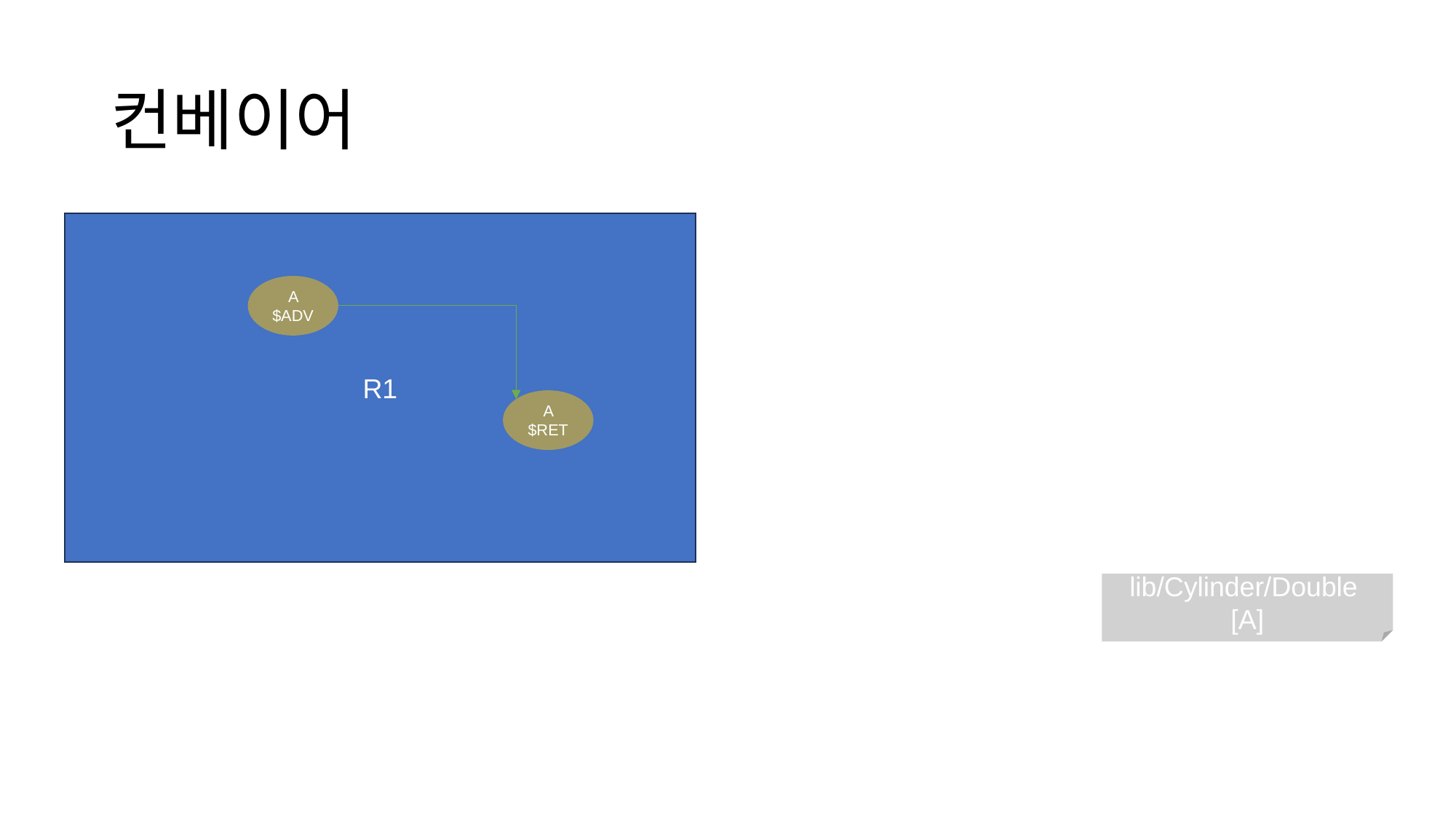

# 컨베이어
R1
A $ADV
A $RET
lib/Cylinder/Double
[A]